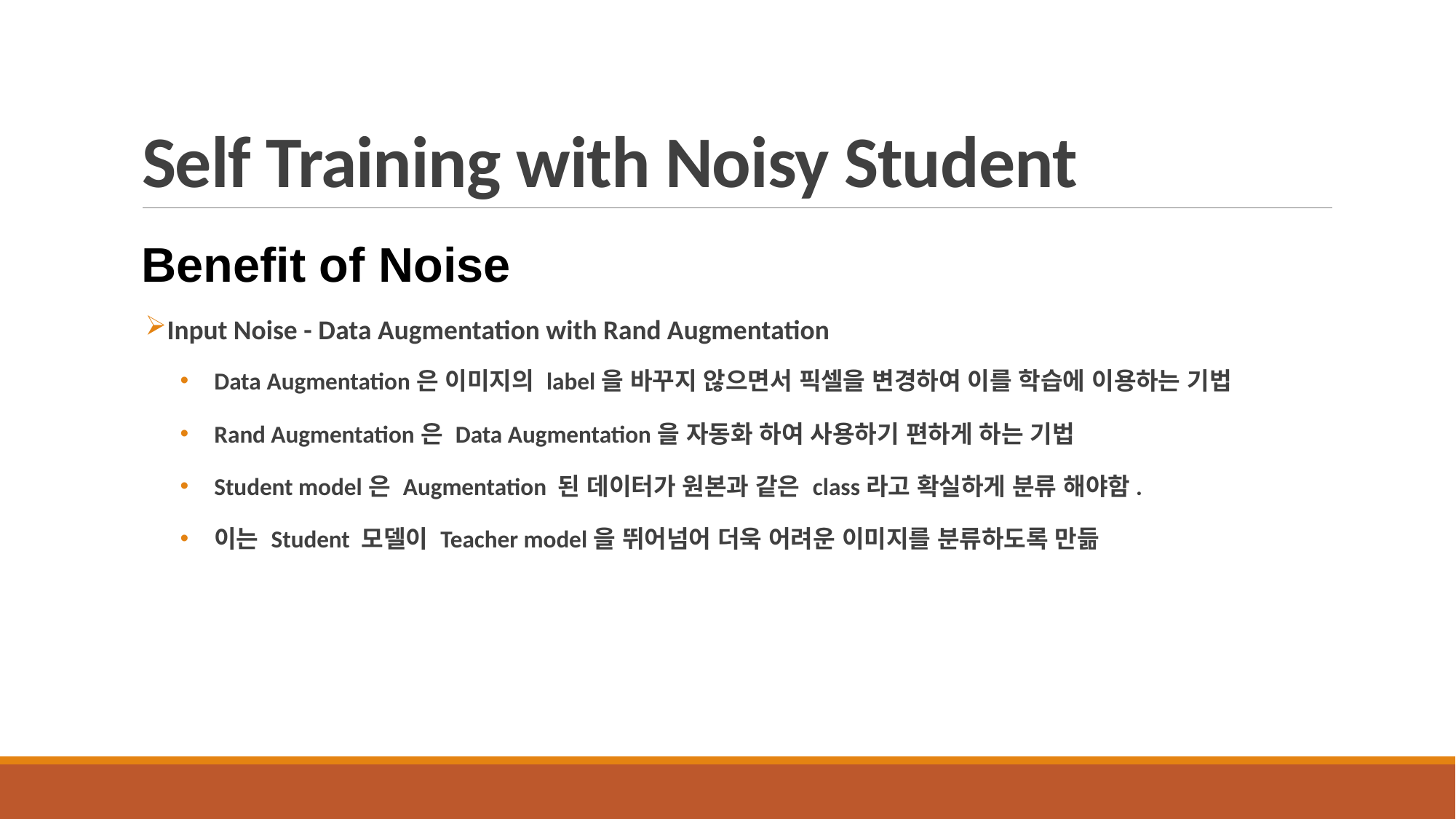

# Self Training with Noisy Student
Benefit of Noise
Input Noise - Data Augmentation with Rand Augmentation
Data Augmentation은 이미지의 label을 바꾸지 않으면서 픽셀을 변경하여 이를 학습에 이용하는 기법
Rand Augmentation은 Data Augmentation을 자동화 하여 사용하기 편하게 하는 기법
Student model은 Augmentation 된 데이터가 원본과 같은 class라고 확실하게 분류 해야함.
이는 Student 모델이 Teacher model을 뛰어넘어 더욱 어려운 이미지를 분류하도록 만듦